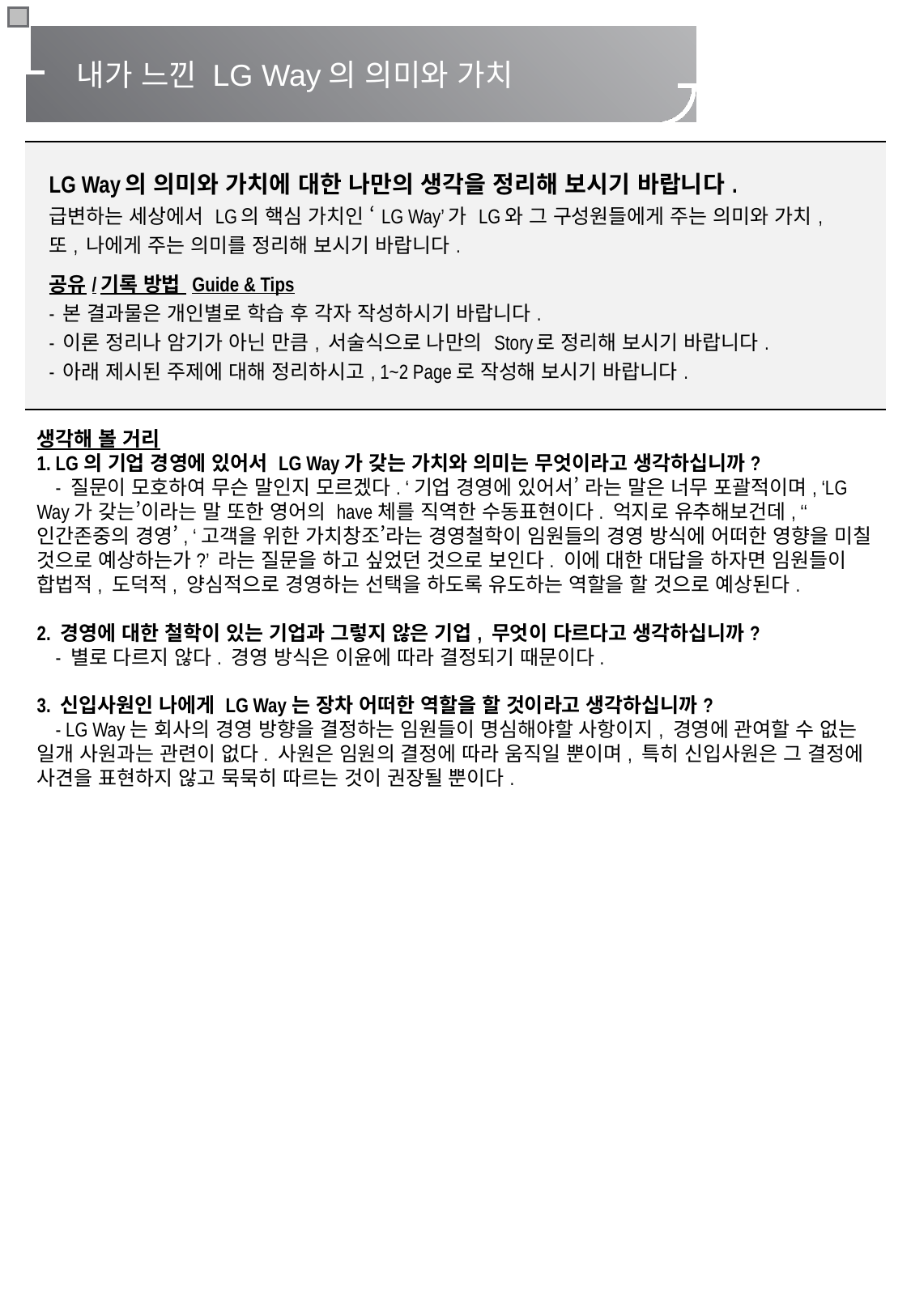

내가 느낀 LG Way의 의미와 가치
| LG Way의 의미와 가치에 대한 나만의 생각을 정리해 보시기 바랍니다. 급변하는 세상에서 LG의 핵심 가치인 ‘LG Way’가 LG와 그 구성원들에게 주는 의미와 가치, 또, 나에게 주는 의미를 정리해 보시기 바랍니다. 공유/기록 방법 Guide & Tips - 본 결과물은 개인별로 학습 후 각자 작성하시기 바랍니다. - 이론 정리나 암기가 아닌 만큼, 서술식으로 나만의 Story로 정리해 보시기 바랍니다. - 아래 제시된 주제에 대해 정리하시고, 1~2 Page로 작성해 보시기 바랍니다. |
| --- |
생각해 볼 거리
1. LG의 기업 경영에 있어서 LG Way가 갖는 가치와 의미는 무엇이라고 생각하십니까?
    - 질문이 모호하여 무슨 말인지 모르겠다. ‘기업 경영에 있어서’ 라는 말은 너무 포괄적이며, ‘LG Way가 갖는’이라는 말 또한 영어의 have체를 직역한 수동표현이다. 억지로 유추해보건데, ‘‘인간존중의 경영’, ‘고객을 위한 가치창조’라는 경영철학이 임원들의 경영 방식에 어떠한 영향을 미칠 것으로 예상하는가?’ 라는 질문을 하고 싶었던 것으로 보인다. 이에 대한 대답을 하자면 임원들이 합법적, 도덕적, 양심적으로 경영하는 선택을 하도록 유도하는 역할을 할 것으로 예상된다.

2. 경영에 대한 철학이 있는 기업과 그렇지 않은 기업, 무엇이 다르다고 생각하십니까?
    - 별로 다르지 않다. 경영 방식은 이윤에 따라 결정되기 때문이다.

3. 신입사원인 나에게 LG Way는 장차 어떠한 역할을 할 것이라고 생각하십니까?
    - LG Way는 회사의 경영 방향을 결정하는 임원들이 명심해야할 사항이지, 경영에 관여할 수 없는 일개 사원과는 관련이 없다. 사원은 임원의 결정에 따라 움직일 뿐이며, 특히 신입사원은 그 결정에 사견을 표현하지 않고 묵묵히 따르는 것이 권장될 뿐이다.